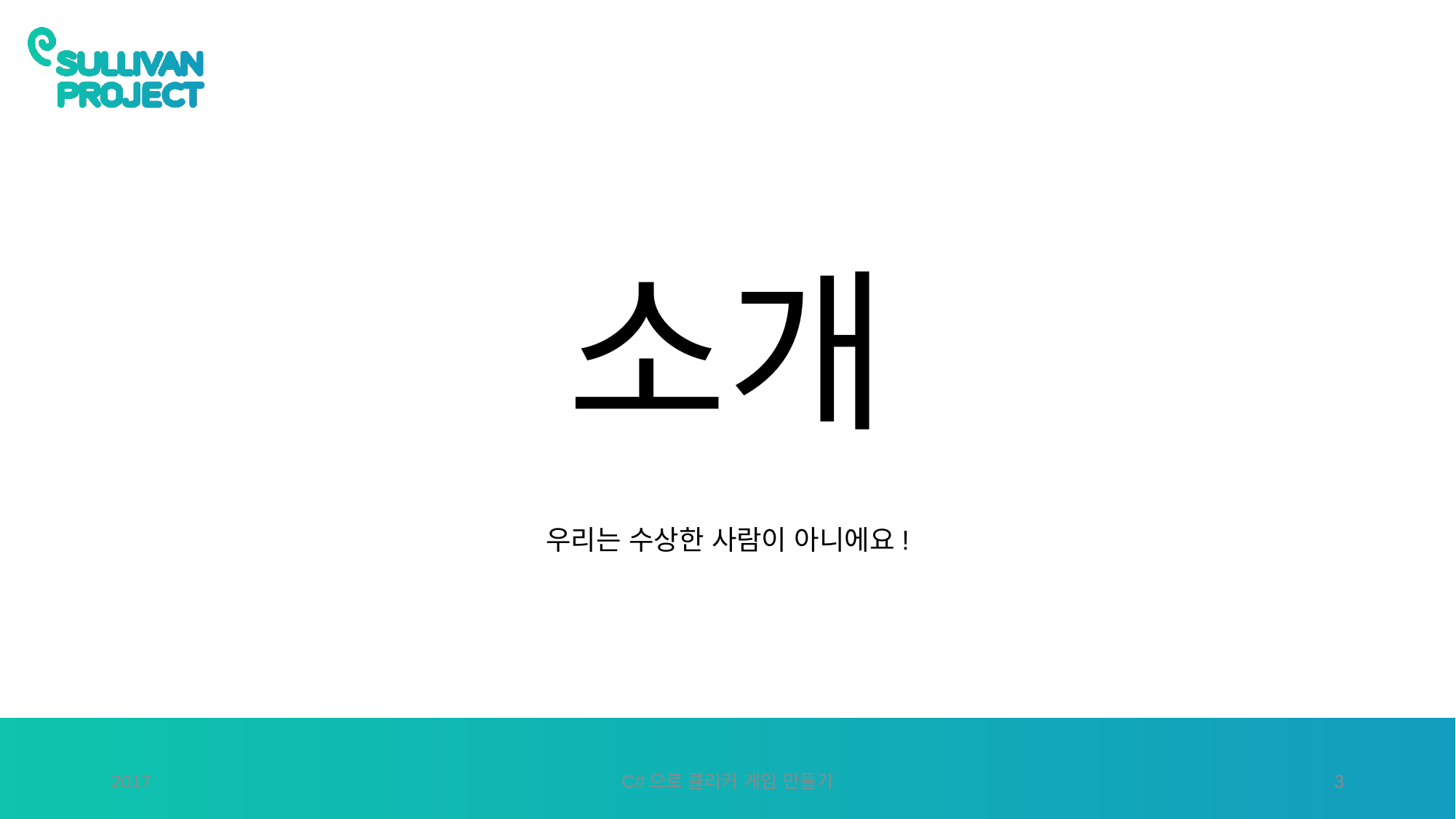

# 소개
우리는 수상한 사람이 아니에요!
2017
C#으로 클리커 게임 만들기
3